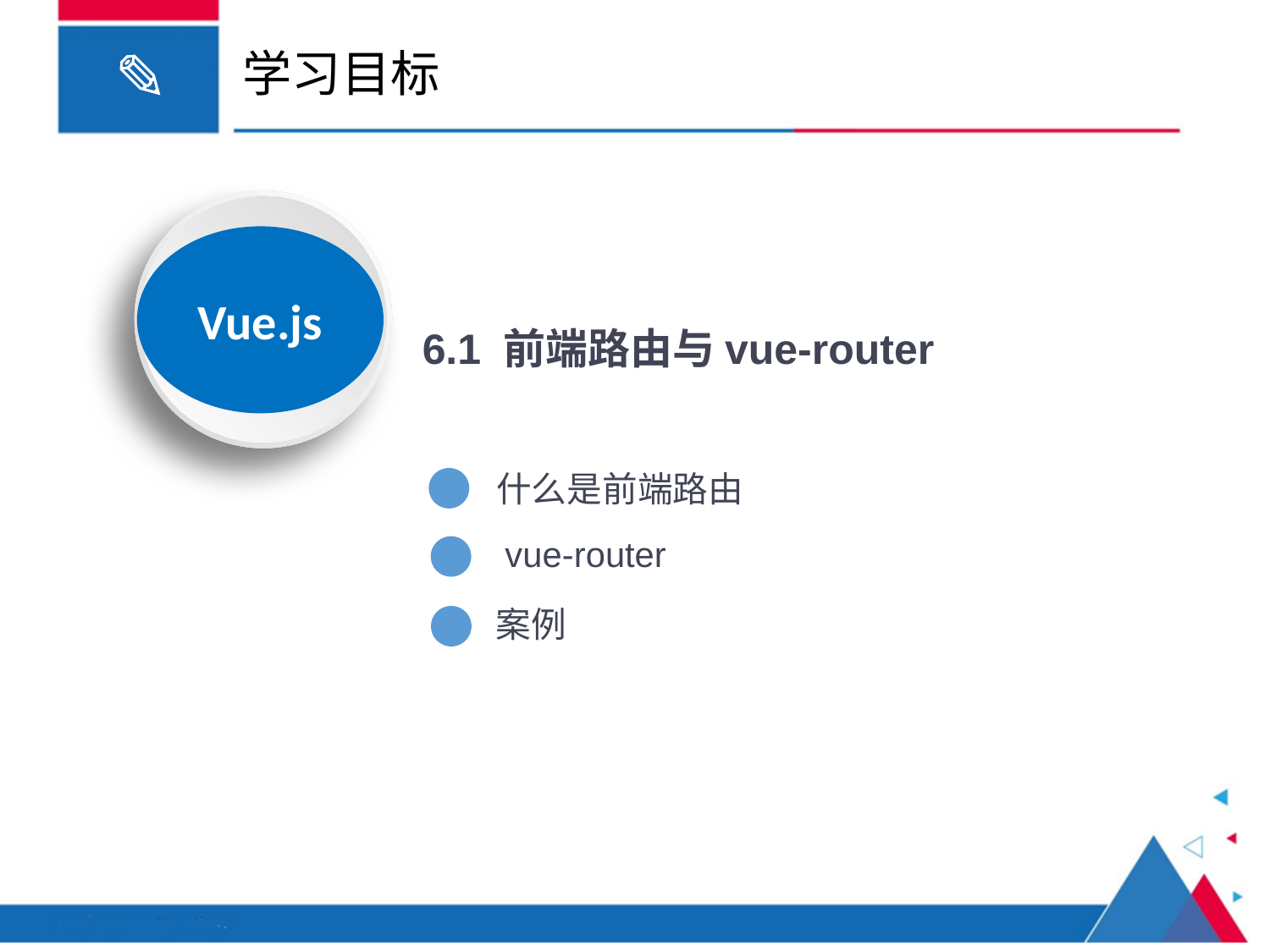

# 学习目标

Vue.js
6.1 前端路由与vue-router
什么是前端路由

vue-router

案例